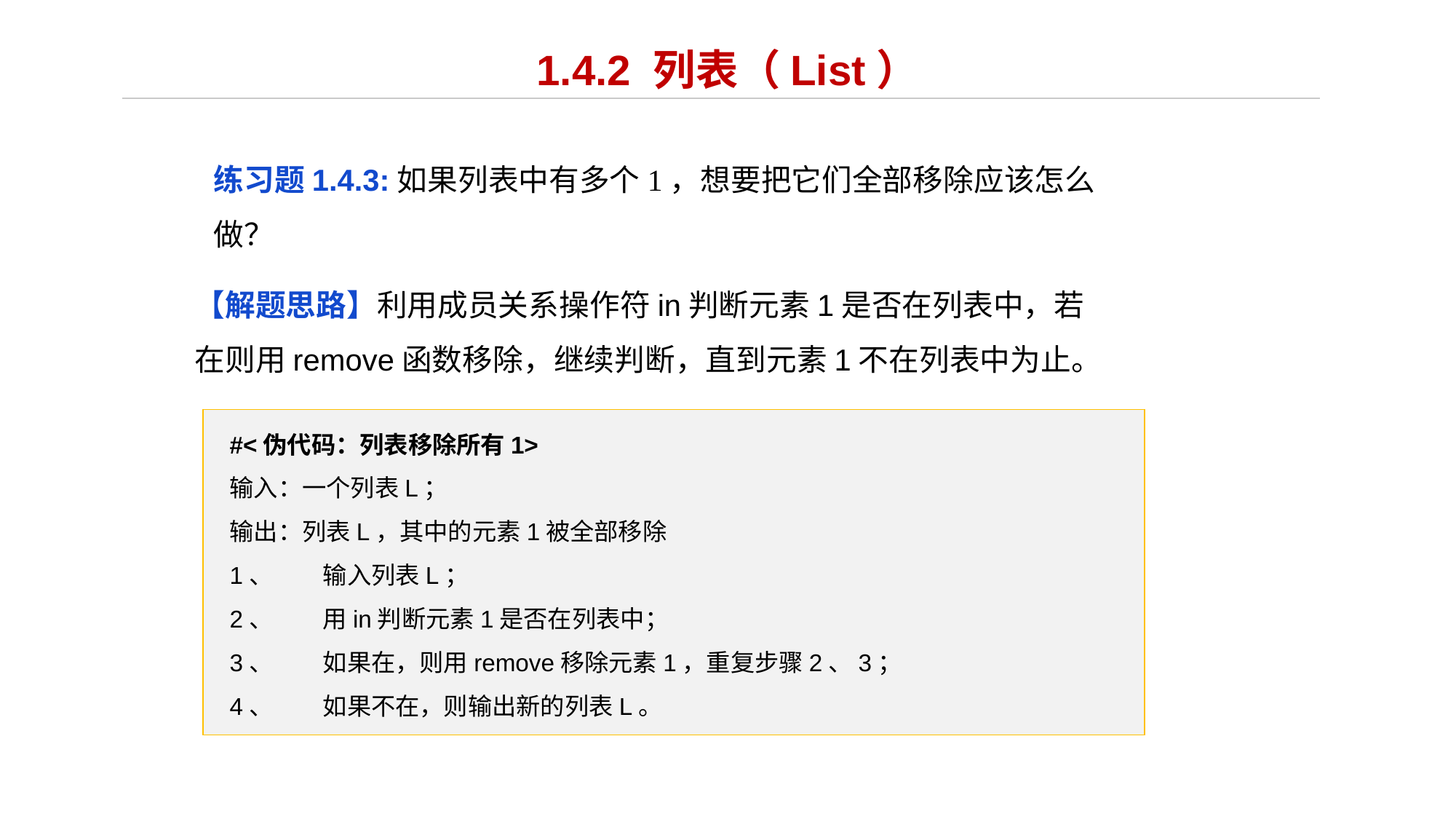

# 1.4.2 列表（List）
练习题1.4.3:如果列表中有多个1，想要把它们全部移除应该怎么做？

【解题思路】利用成员关系操作符in判断元素1是否在列表中，若在则用remove函数移除，继续判断，直到元素1不在列表中为止。
#<伪代码：列表移除所有1>
输入：一个列表L；
输出：列表L，其中的元素1被全部移除
1、	输入列表L；
2、	用in判断元素1是否在列表中；
3、	如果在，则用remove移除元素1，重复步骤2、3；
4、	如果不在，则输出新的列表L。